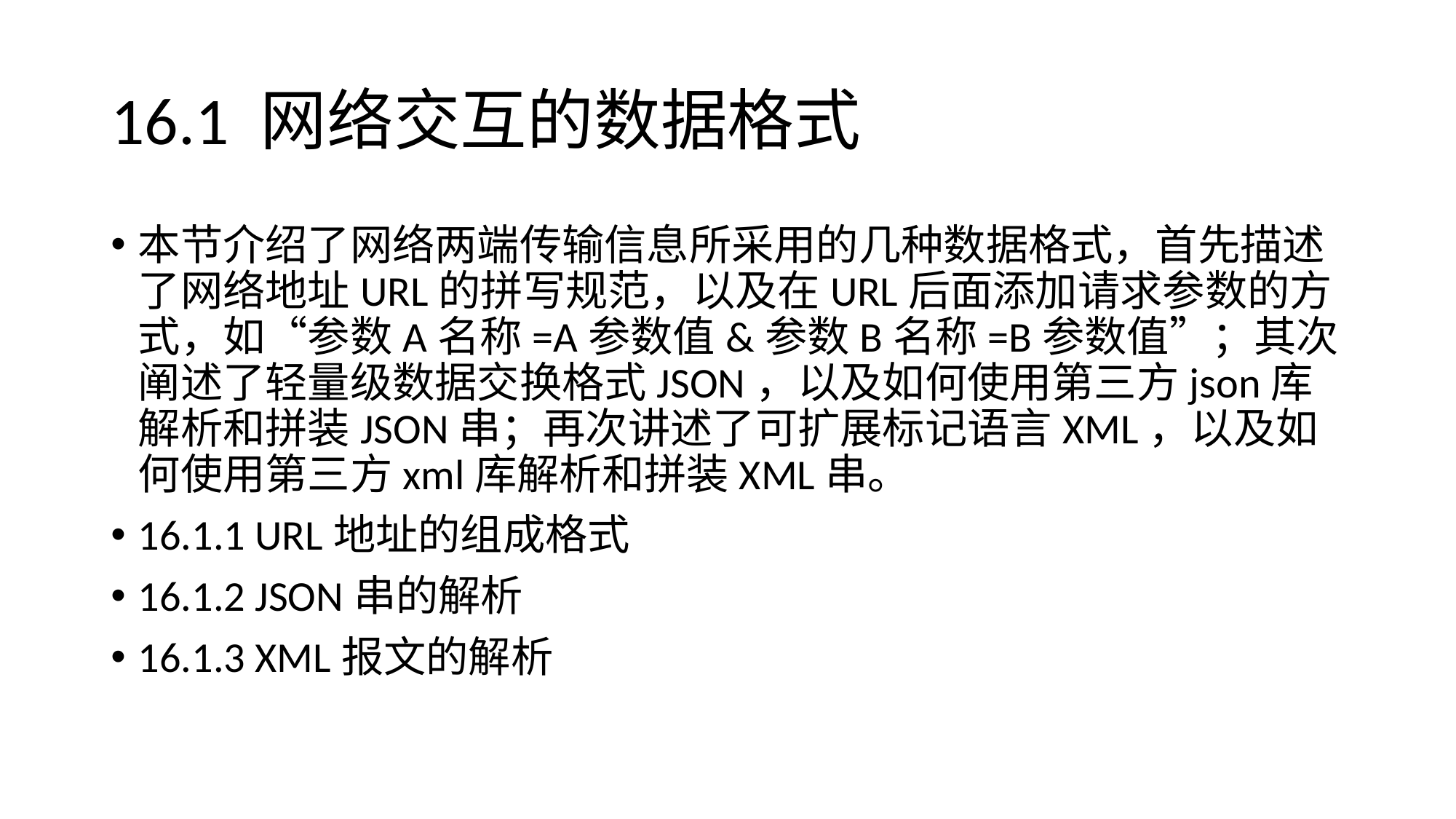

# 16.1 网络交互的数据格式
本节介绍了网络两端传输信息所采用的几种数据格式，首先描述了网络地址URL的拼写规范，以及在URL后面添加请求参数的方式，如“参数A名称=A参数值&参数B名称=B参数值”；其次阐述了轻量级数据交换格式JSON，以及如何使用第三方json库解析和拼装JSON串；再次讲述了可扩展标记语言XML，以及如何使用第三方xml库解析和拼装XML串。
16.1.1 URL地址的组成格式
16.1.2 JSON串的解析
16.1.3 XML报文的解析